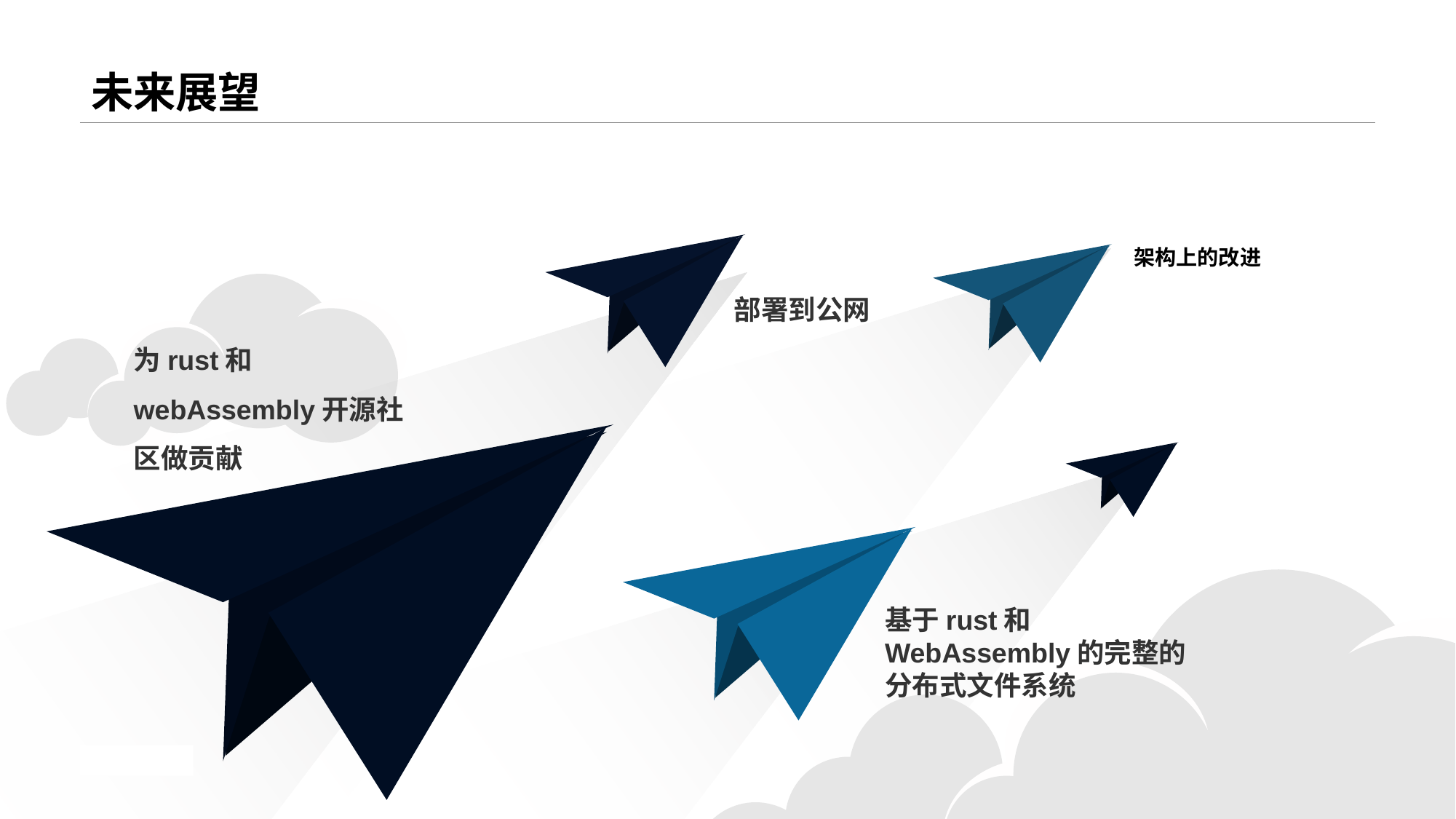

# 未来展望
2312

架构上的改进

部署到公网
为rust和webAssembly开源社区做贡献
基于rust和WebAssembly的完整的分布式文件系统
www.islide.cc

35